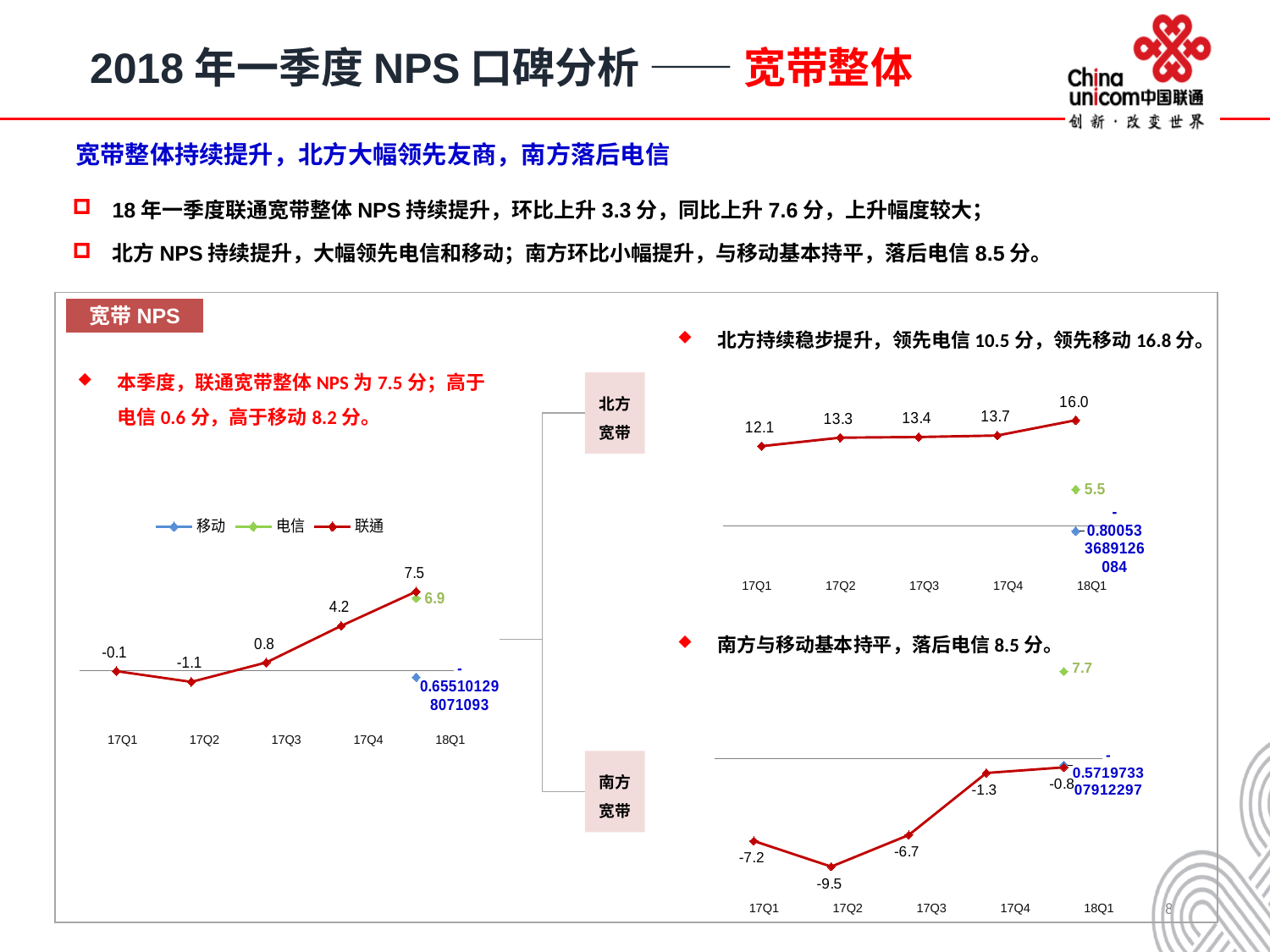

2018年一季度NPS口碑分析 —— 宽带整体
宽带整体持续提升，北方大幅领先友商，南方落后电信
18年一季度联通宽带整体NPS持续提升，环比上升3.3分，同比上升7.6分，上升幅度较大；
北方NPS持续提升，大幅领先电信和移动；南方环比小幅提升，与移动基本持平，落后电信8.5分。

宽带NPS
北方持续稳步提升，领先电信10.5分，领先移动16.8分。
本季度，联通宽带整体NPS为7.5分；高于电信0.6分，高于移动8.2分。
北方宽带

### Chart

| Category | 移动 | 电信 | 联通 |
|---|---|---|---|
| 17Q1 | None | None | 12.059635560463864 |
| 17Q2 | None | None | 13.347045416643505 |
| 17Q3 | None | None | 13.44445057674268 |
| 17Q4 | None | None | 13.666003536693196 |
| 18Q1 | -0.8005336891260836 | 5.5 | 15.985858797997828 |

### Chart

| Category | 移动 | 电信 | 联通 |
|---|---|---|---|
| 17Q1 | None | None | -0.06554422186719112 |
| 17Q2 | None | None | -1.0866678922319586 |
| 17Q3 | None | None | 0.7575602883221365 |
| 17Q4 | None | None | 4.248512511207108 |
| 18Q1 | -0.6551012980710932 | 6.9 | 7.521763962685404 |
| 17Q1 | 17Q2 | 17Q3 | 17Q4 | 18Q1 |
| --- | --- | --- | --- | --- |
南方与移动基本持平，落后电信8.5分。

### Chart

| Category | 移动 | 电信 | 联通 |
|---|---|---|---|
| 17Q1 | None | None | -7.215420682469394 |
| 17Q2 | None | None | -9.47106690777577 |
| 17Q3 | None | None | -6.692811304855124 |
| 17Q4 | None | None | -1.2524209167204639 |
| 18Q1 | -0.5719733079122974 | 7.661596958174889 | -0.7565902088325916 |
| 17Q1 | 17Q2 | 17Q3 | 17Q4 | 18Q1 |
| --- | --- | --- | --- | --- |
南方宽带
| 17Q1 | 17Q2 | 17Q3 | 17Q4 | 18Q1 |
| --- | --- | --- | --- | --- |